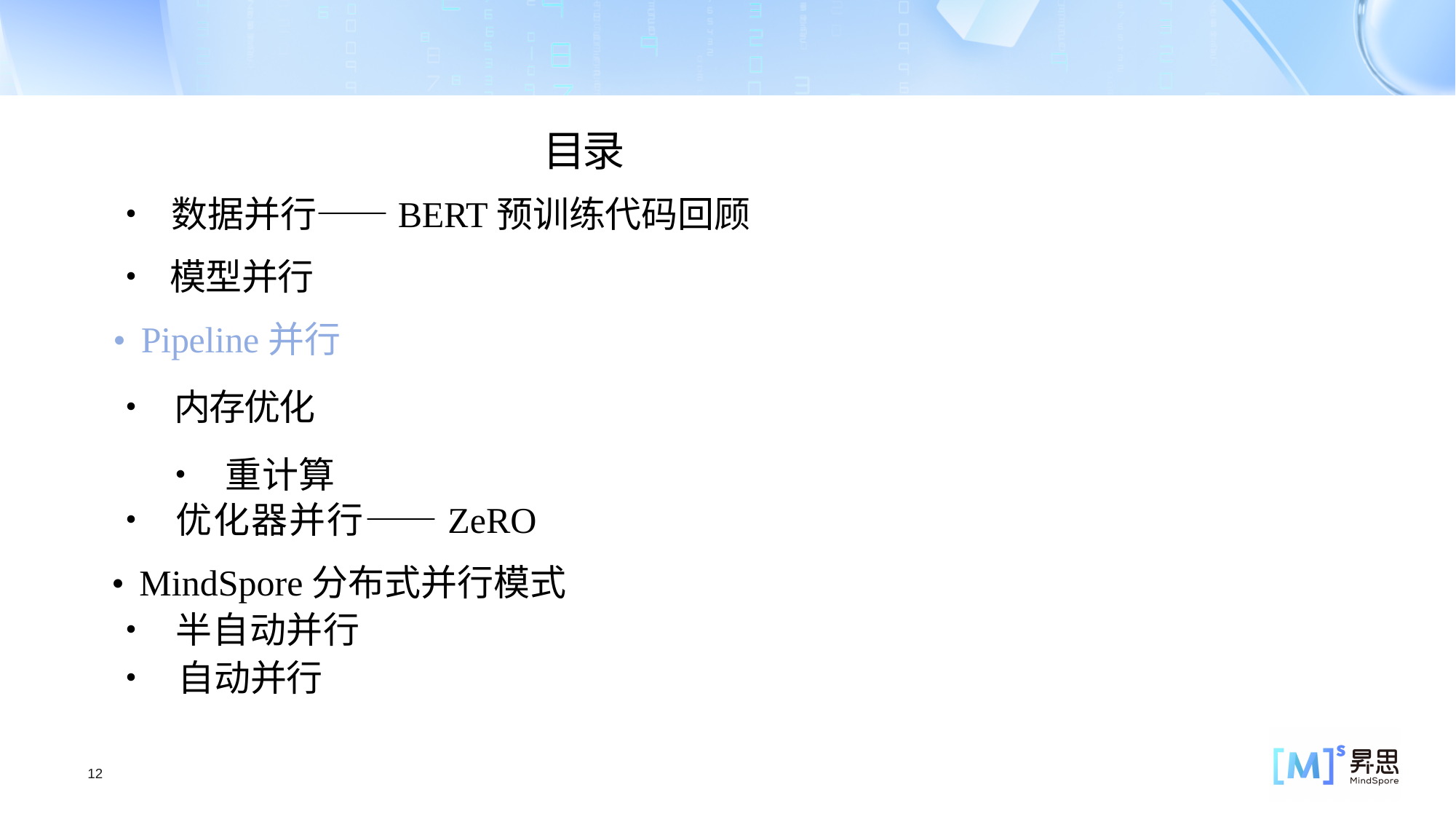

目录
• 数据并行——BERT预训练代码回顾
• 模型并行
• Pipeline并行
• 内存优化
      • 重计算
• 优化器并行——ZeRO
• MindSpore分布式并行模式
•  半自动并行
•  自动并行